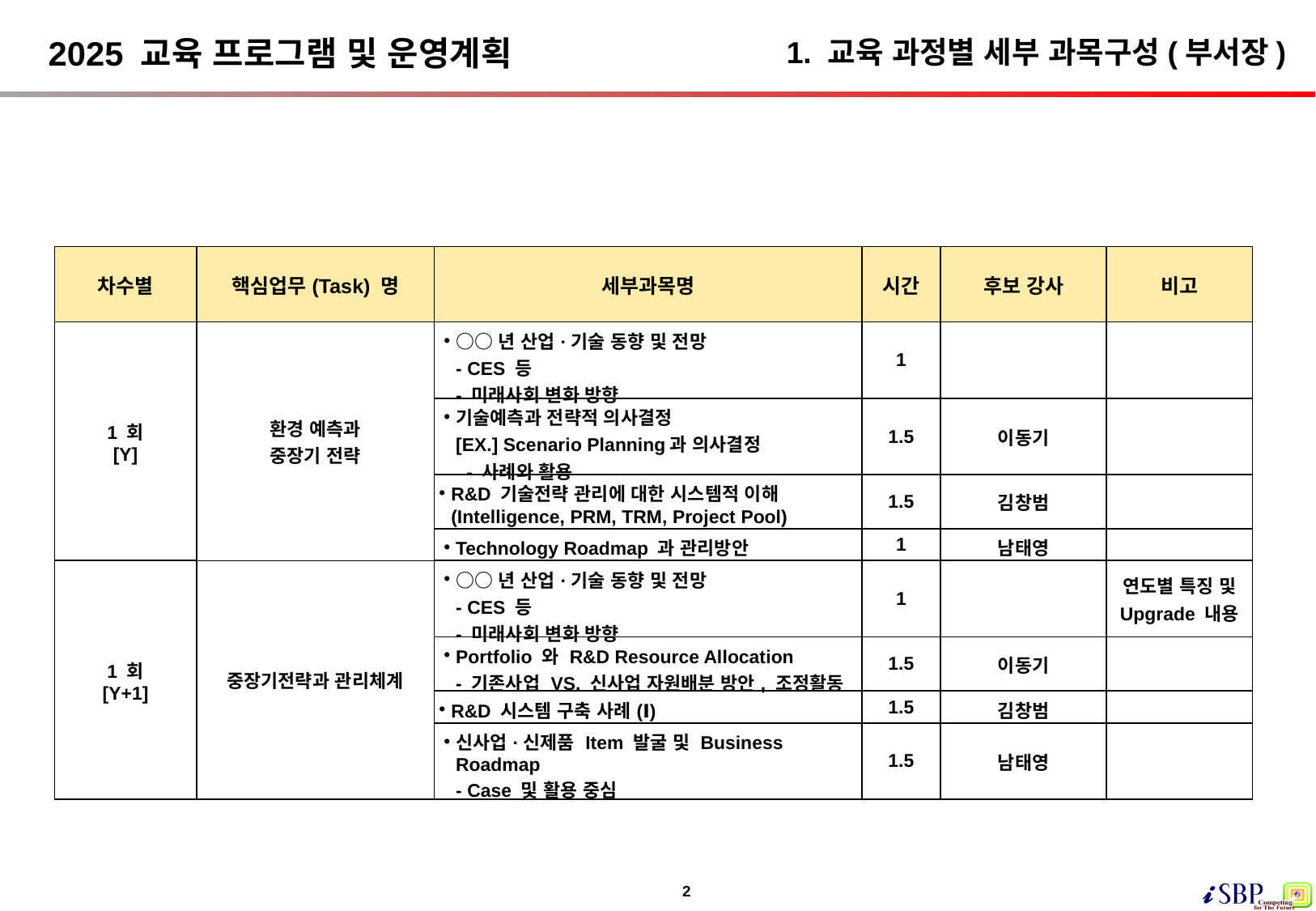

2025 교육 프로그램 및 운영계획
# 1. 교육 과정별 세부 과목구성(부서장)
| 차수별 | 핵심업무(Task) 명 | 세부과목명 | 시간 | 후보 강사 | 비고 |
| --- | --- | --- | --- | --- | --- |
| 1 회 [Y] | 환경 예측과 중장기 전략 | ○○년 산업·기술 동향 및 전망 - CES 등 - 미래사회 변화 방향 | 1 |  |  |
|  |  | 기술예측과 전략적 의사결정 [EX.] Scenario Planning과 의사결정 - 사례와 활용 | 1.5 | 이동기 |  |
|  |  | R&D 기술전략 관리에 대한 시스템적 이해(Intelligence, PRM, TRM, Project Pool) | 1.5 | 김창범 |  |
|  |  | Technology Roadmap 과 관리방안 | 1 | 남태영 |  |
| 1 회 [Y+1] | 중장기전략과 관리체계 | ○○년 산업·기술 동향 및 전망 - CES 등 - 미래사회 변화 방향 | 1 |  | 연도별 특징 및 Upgrade 내용 |
|  |  | Portfolio 와 R&D Resource Allocation - 기존사업 VS. 신사업 자원배분 방안, 조정활동 | 1.5 | 이동기 |  |
|  |  | R&D 시스템 구축 사례(Ⅰ) | 1.5 | 김창범 |  |
|  |  | 신사업·신제품 Item 발굴 및 Business Roadmap - Case 및 활용 중심 | 1.5 | 남태영 |  |
2